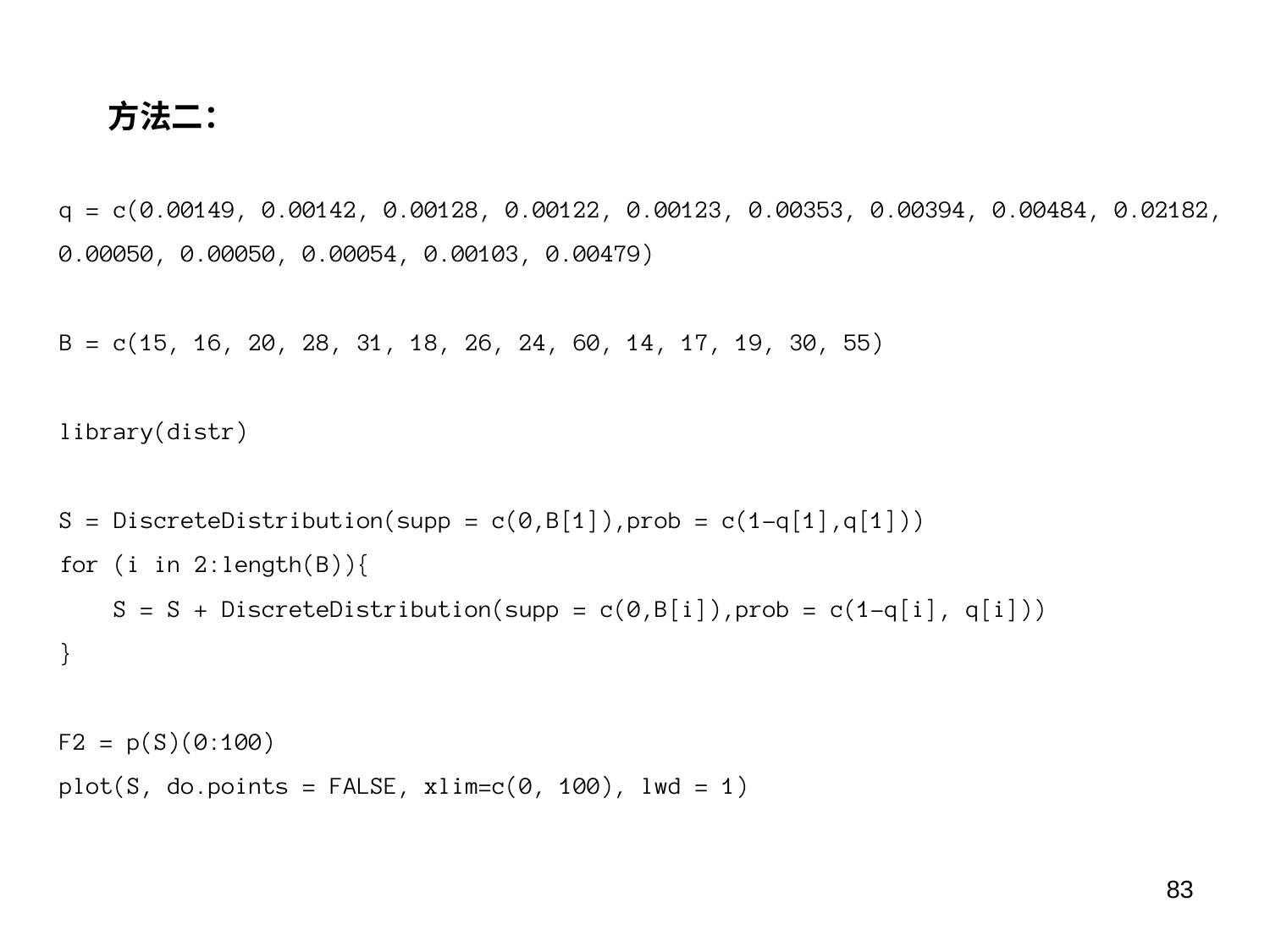

方法二：
q = c(0.00149, 0.00142, 0.00128, 0.00122, 0.00123, 0.00353, 0.00394, 0.00484, 0.02182, 0.00050, 0.00050, 0.00054, 0.00103, 0.00479)

B = c(15, 16, 20, 28, 31, 18, 26, 24, 60, 14, 17, 19, 30, 55)

library(distr)

S = DiscreteDistribution(supp = c(0,B[1]),prob = c(1-q[1],q[1]))
for (i in 2:length(B)){
    S = S + DiscreteDistribution(supp = c(0,B[i]),prob = c(1-q[i], q[i]))
}

F2 = p(S)(0:100)
plot(S, do.points = FALSE, xlim=c(0, 100), lwd = 1)
83